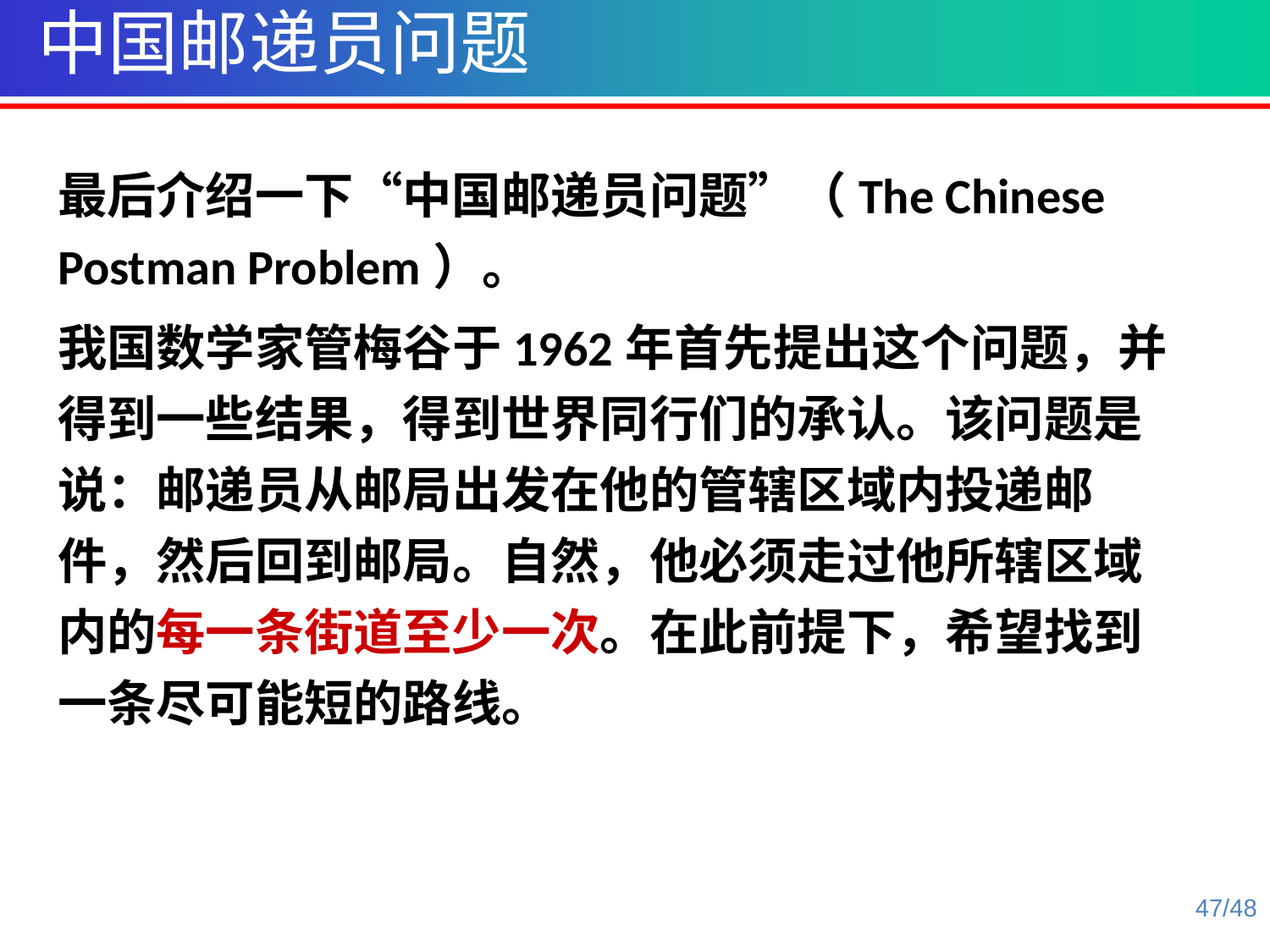

中国邮递员问题
最后介绍一下“中国邮递员问题”（The Chinese Postman Problem）。
我国数学家管梅谷于1962年首先提出这个问题，并得到一些结果，得到世界同行们的承认。该问题是说：邮递员从邮局出发在他的管辖区域内投递邮件，然后回到邮局。自然，他必须走过他所辖区域内的每一条街道至少一次。在此前提下，希望找到一条尽可能短的路线。
47/48